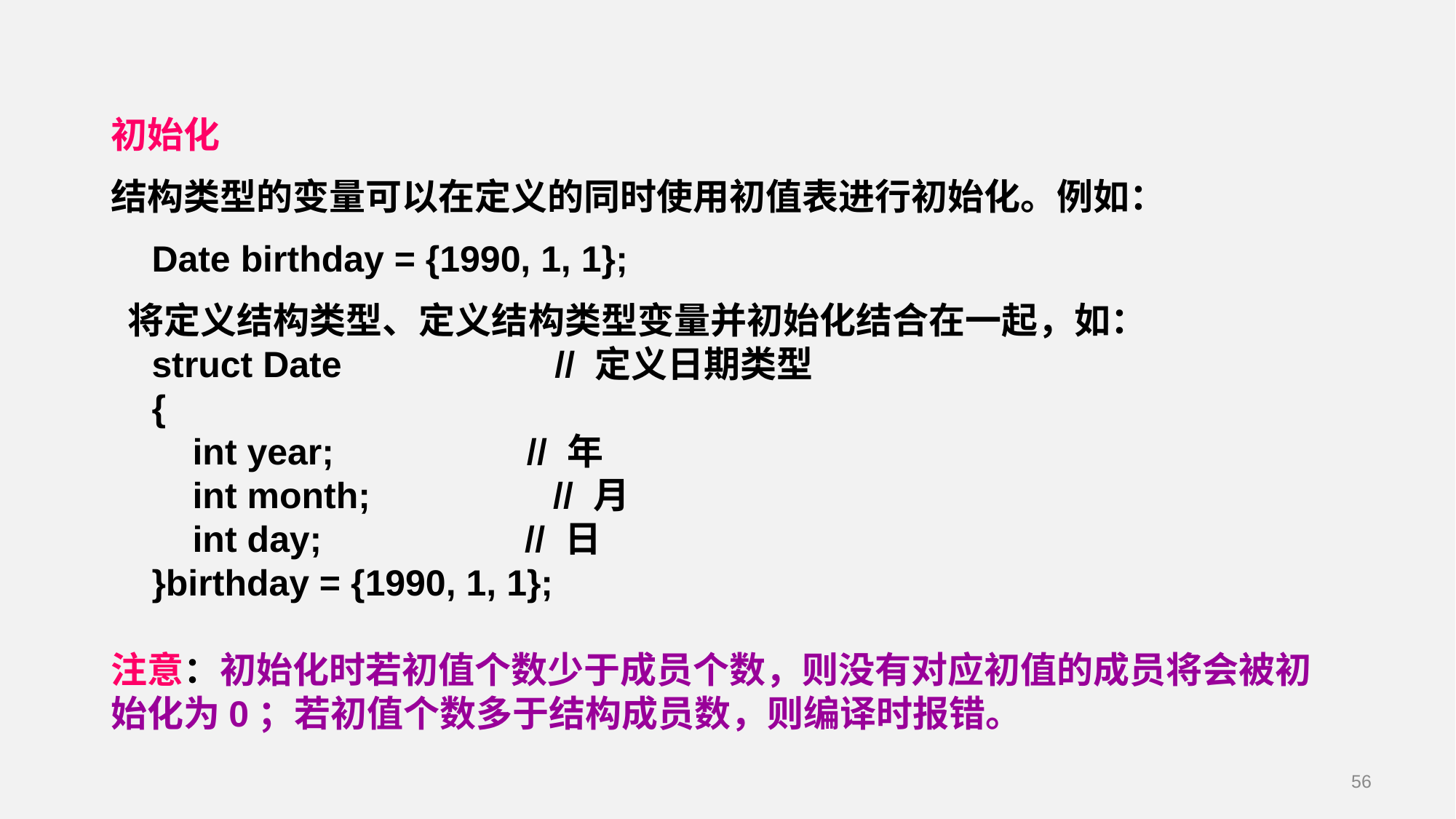

初始化
结构类型的变量可以在定义的同时使用初值表进行初始化。例如：
    Date birthday = {1990, 1, 1};
 将定义结构类型、定义结构类型变量并初始化结合在一起，如：
    struct Date                     // 定义日期类型
    {
        int year;                   // 年
        int month;                  // 月
        int day;                    // 日
    }birthday = {1990, 1, 1};

注意：初始化时若初值个数少于成员个数，则没有对应初值的成员将会被初始化为0；若初值个数多于结构成员数，则编译时报错。
56